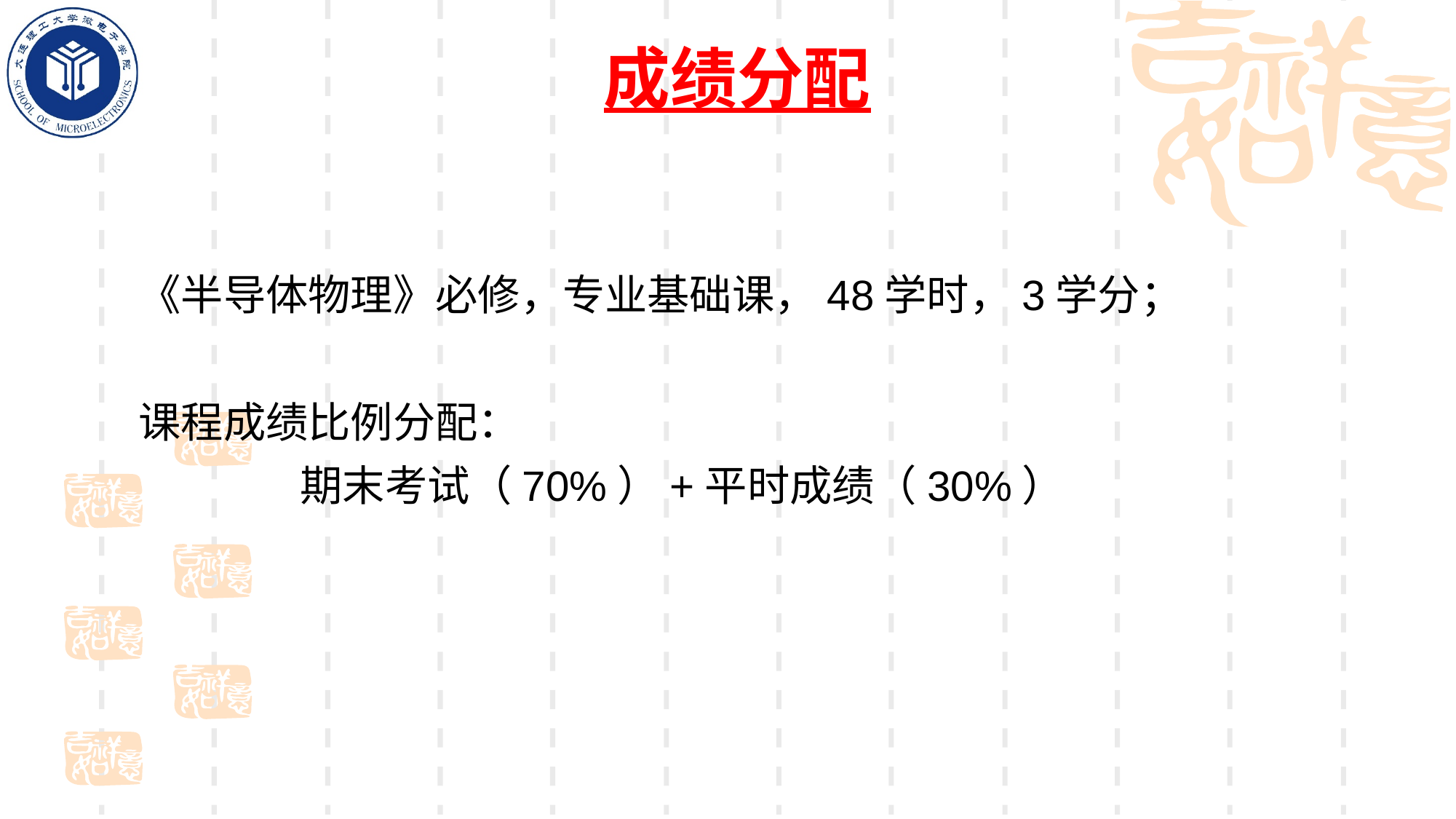

成绩分配
《半导体物理》必修，专业基础课，48学时，3学分；

课程成绩比例分配：
                期末考试（70%）+平时成绩（30%）